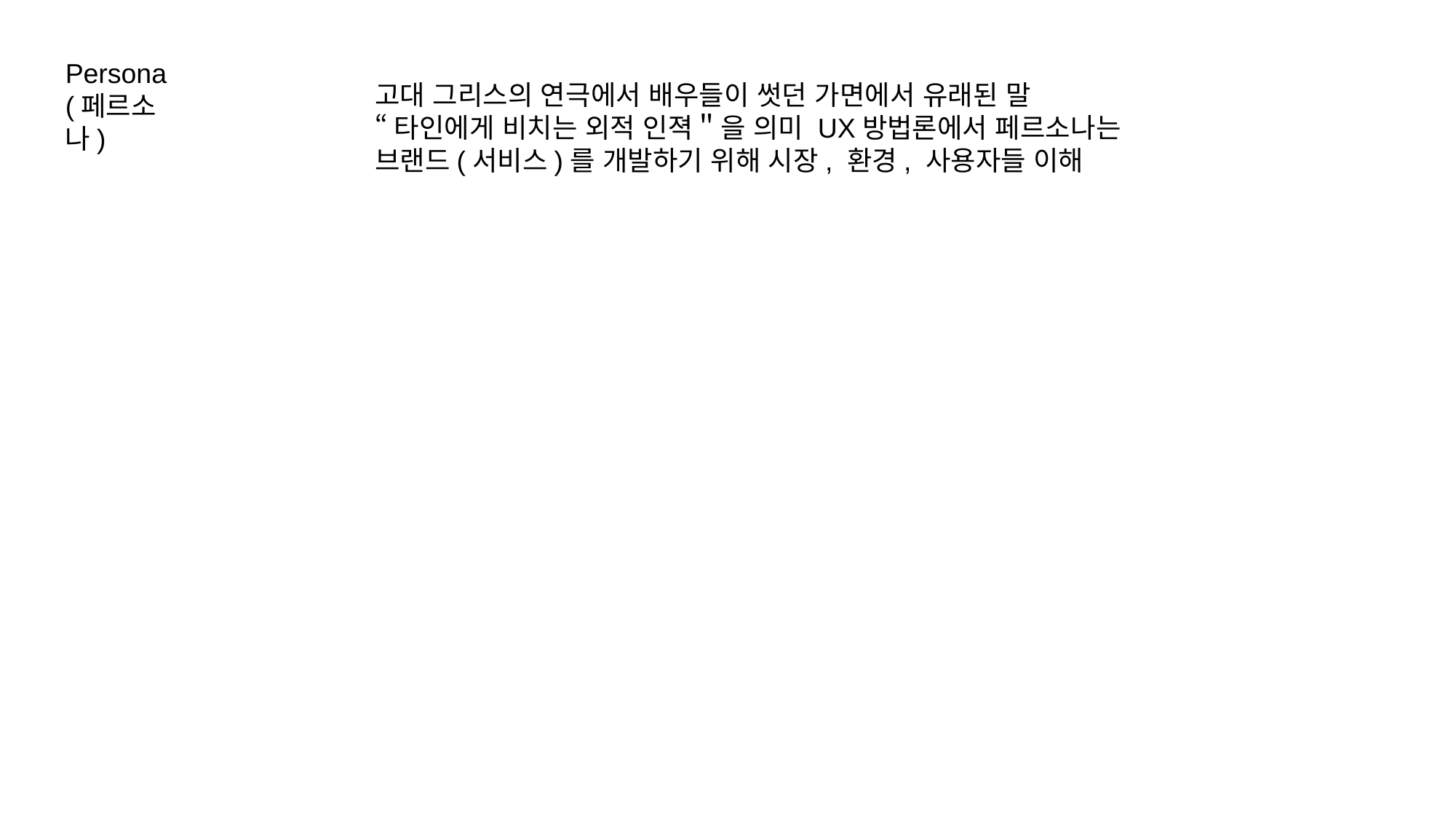

Persona
(페르소나)
고대 그리스의 연극에서 배우들이 썻던 가면에서 유래된 말
“타인에게 비치는 외적 인젹＂을 의미 UX방법론에서 페르소나는
브랜드(서비스)를 개발하기 위해 시장, 환경, 사용자들 이해